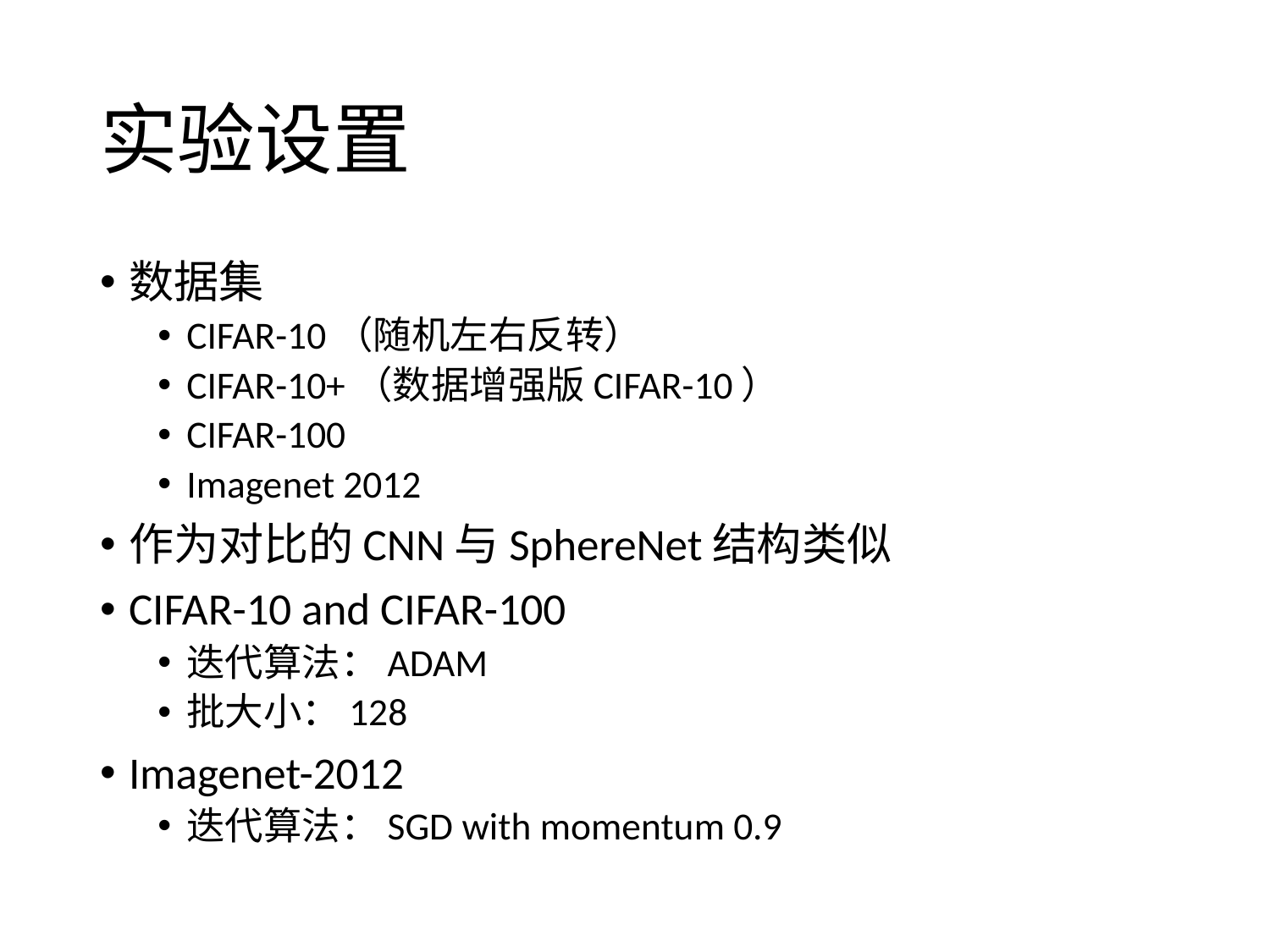

# 实验设置
数据集
CIFAR-10（随机左右反转）
CIFAR-10+（数据增强版CIFAR-10）
CIFAR-100
Imagenet 2012
作为对比的CNN与SphereNet结构类似
CIFAR-10 and CIFAR-100
迭代算法：ADAM
批大小：128
Imagenet-2012
迭代算法：SGD with momentum 0.9